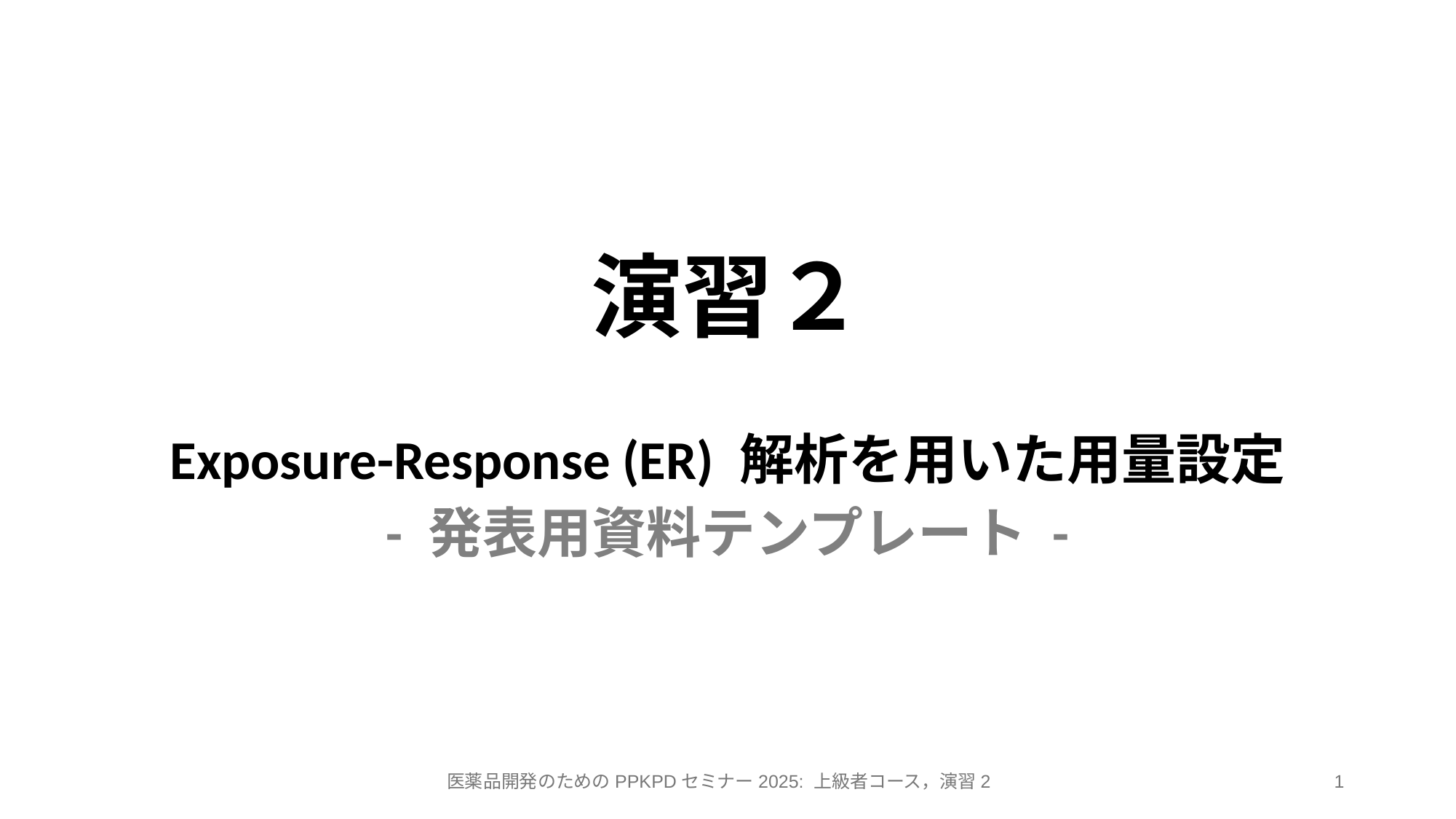

# 演習２
Exposure-Response (ER) 解析を用いた用量設定
- 発表用資料テンプレート -
医薬品開発のためのPPKPDセミナー2025: 上級者コース，演習2
1